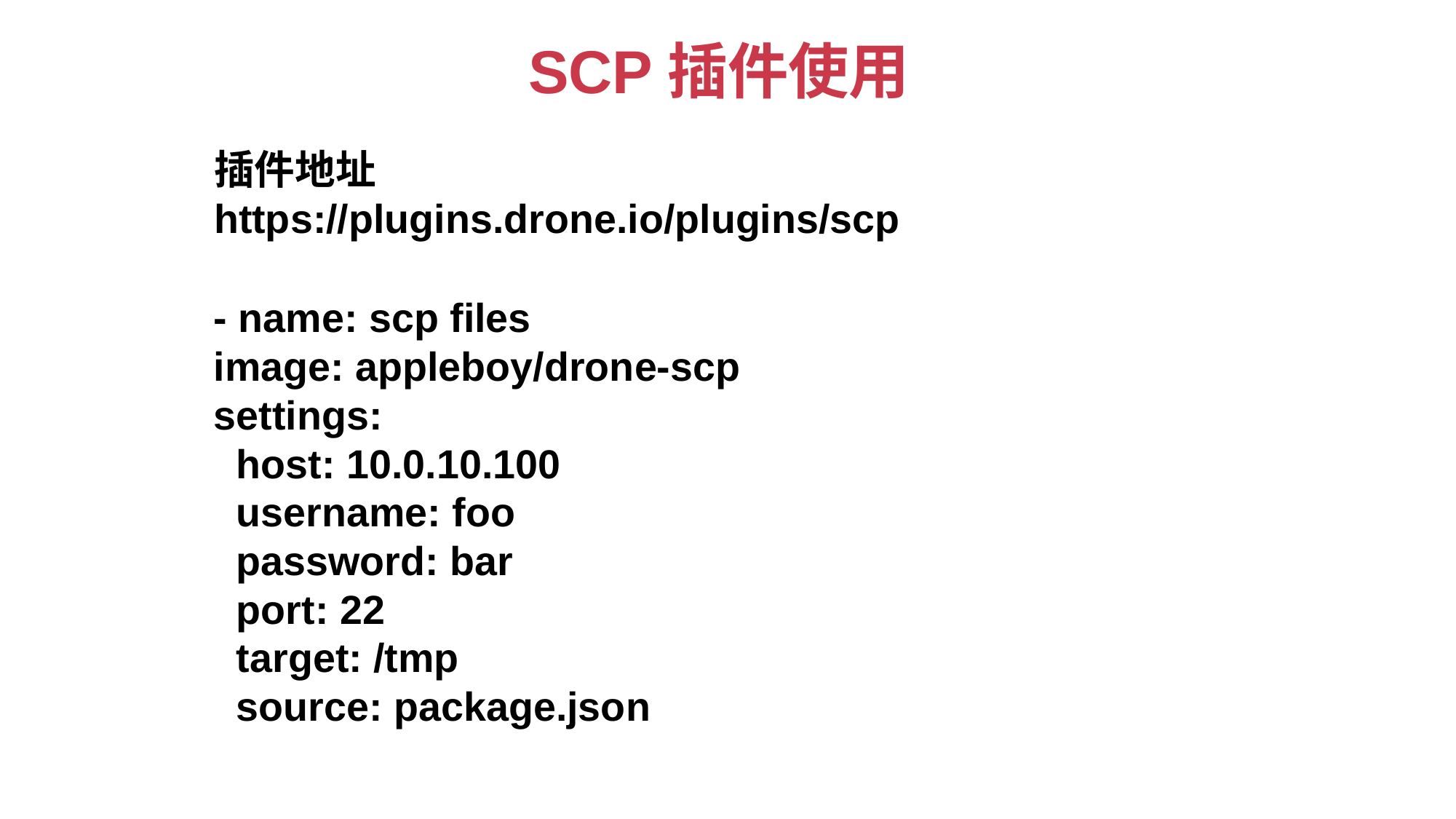

SCP插件使用
插件地址
https://plugins.drone.io/plugins/scp

- name: scp files
image: appleboy/drone-scp
settings:
  host: 10.0.10.100
  username: foo
  password: bar
  port: 22
  target: /tmp
  source: package.json